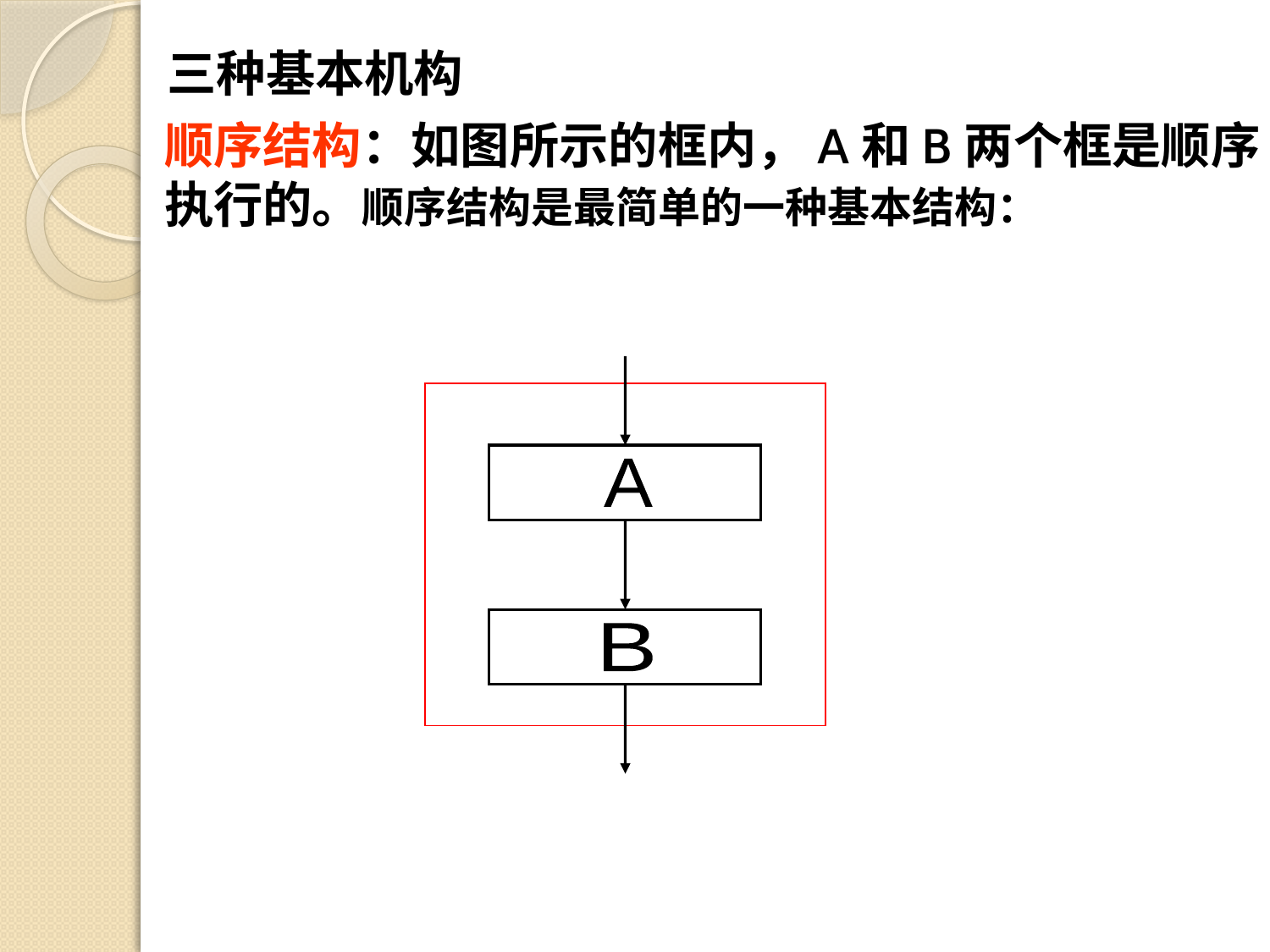

三种基本机构
顺序结构：如图所示的框内，A和B两个框是顺序执行的。顺序结构是最简单的一种基本结构：

A

B